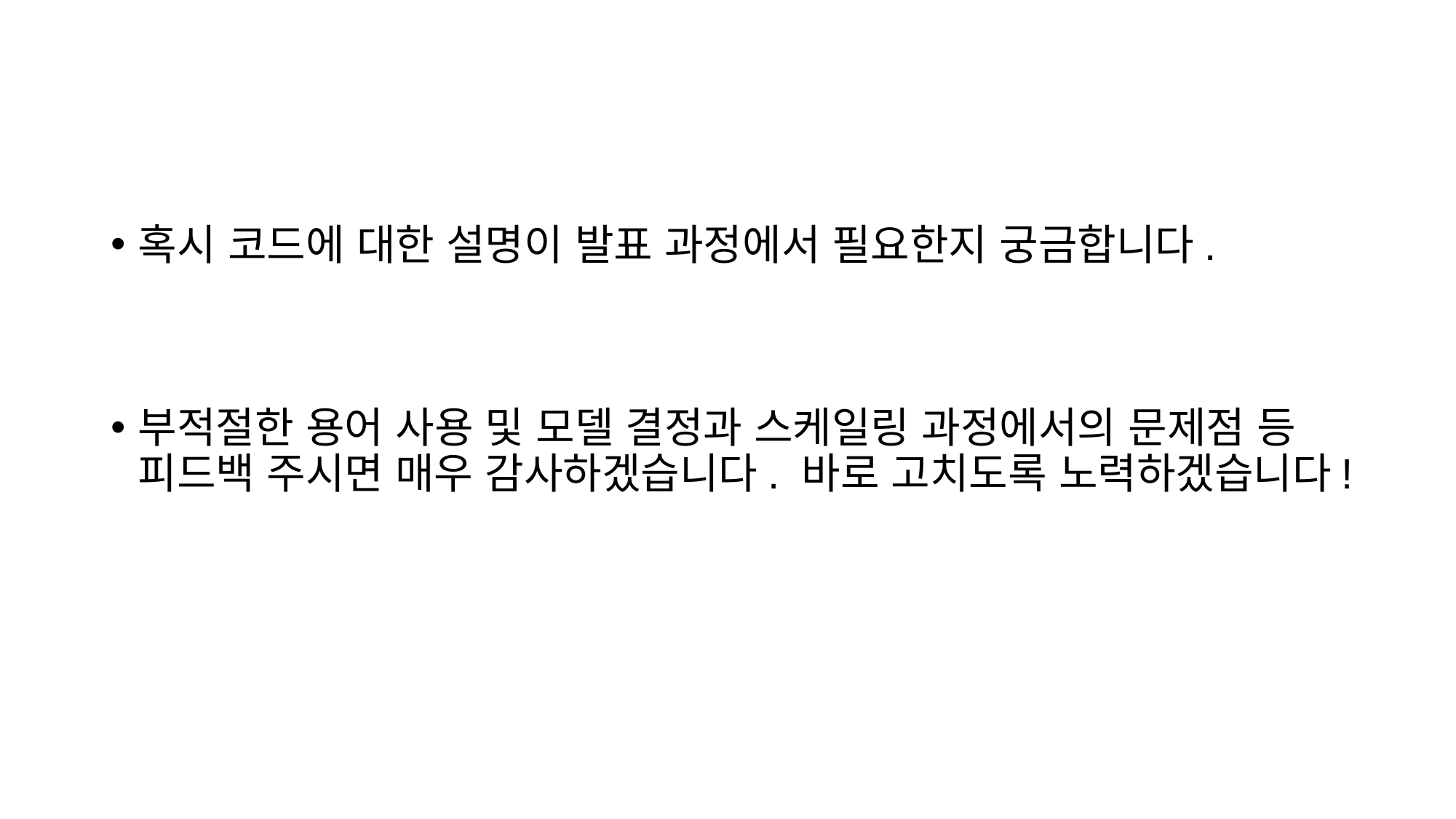

혹시 코드에 대한 설명이 발표 과정에서 필요한지 궁금합니다.

부적절한 용어 사용 및 모델 결정과 스케일링 과정에서의 문제점 등 피드백 주시면 매우 감사하겠습니다. 바로 고치도록 노력하겠습니다!